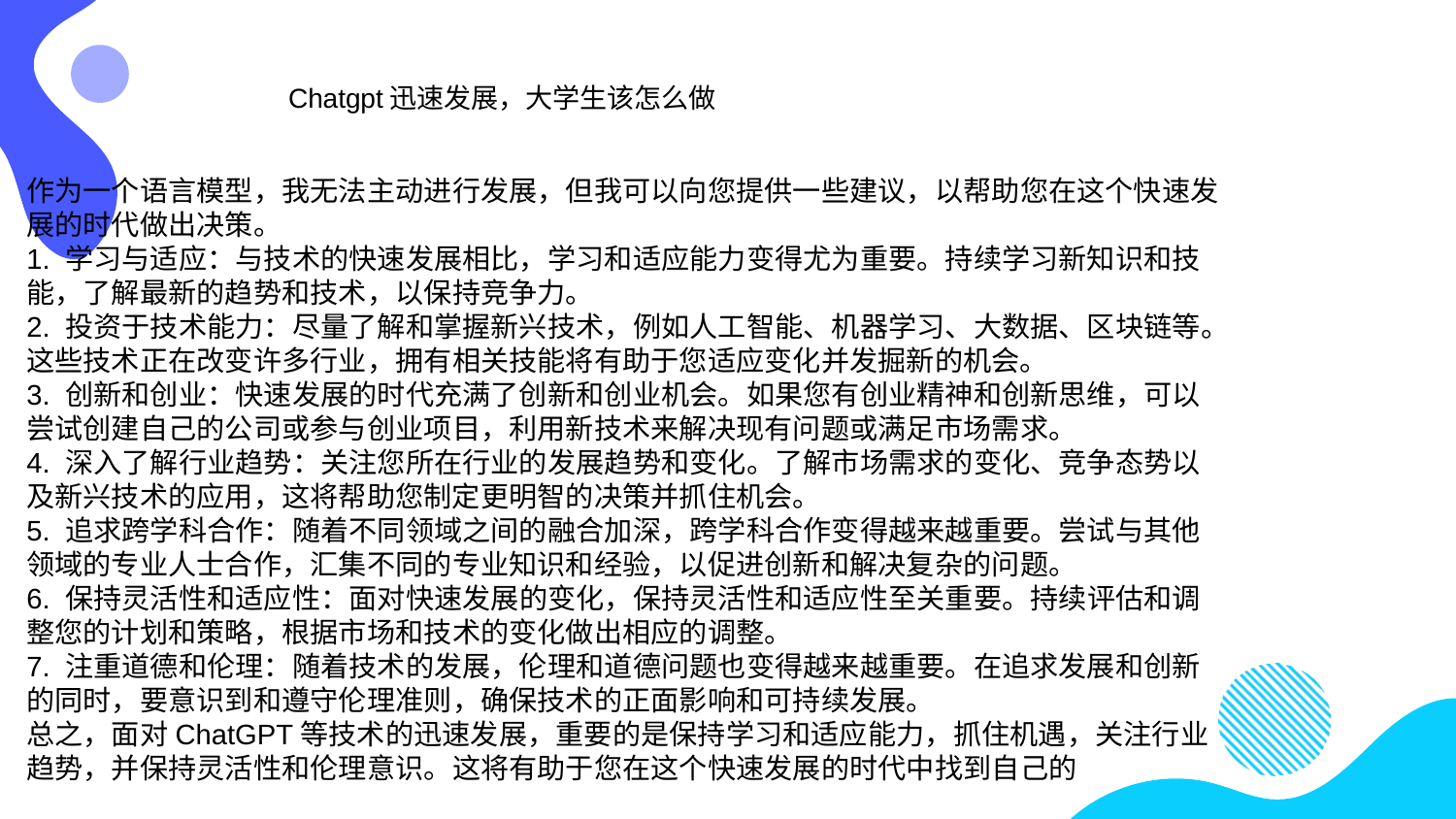

Chatgpt迅速发展，大学生该怎么做
作为一个语言模型，我无法主动进行发展，但我可以向您提供一些建议，以帮助您在这个快速发展的时代做出决策。
1. 学习与适应：与技术的快速发展相比，学习和适应能力变得尤为重要。持续学习新知识和技能，了解最新的趋势和技术，以保持竞争力。
2. 投资于技术能力：尽量了解和掌握新兴技术，例如人工智能、机器学习、大数据、区块链等。这些技术正在改变许多行业，拥有相关技能将有助于您适应变化并发掘新的机会。
3. 创新和创业：快速发展的时代充满了创新和创业机会。如果您有创业精神和创新思维，可以尝试创建自己的公司或参与创业项目，利用新技术来解决现有问题或满足市场需求。
4. 深入了解行业趋势：关注您所在行业的发展趋势和变化。了解市场需求的变化、竞争态势以及新兴技术的应用，这将帮助您制定更明智的决策并抓住机会。
5. 追求跨学科合作：随着不同领域之间的融合加深，跨学科合作变得越来越重要。尝试与其他领域的专业人士合作，汇集不同的专业知识和经验，以促进创新和解决复杂的问题。
6. 保持灵活性和适应性：面对快速发展的变化，保持灵活性和适应性至关重要。持续评估和调整您的计划和策略，根据市场和技术的变化做出相应的调整。
7. 注重道德和伦理：随着技术的发展，伦理和道德问题也变得越来越重要。在追求发展和创新的同时，要意识到和遵守伦理准则，确保技术的正面影响和可持续发展。
总之，面对ChatGPT等技术的迅速发展，重要的是保持学习和适应能力，抓住机遇，关注行业趋势，并保持灵活性和伦理意识。这将有助于您在这个快速发展的时代中找到自己的